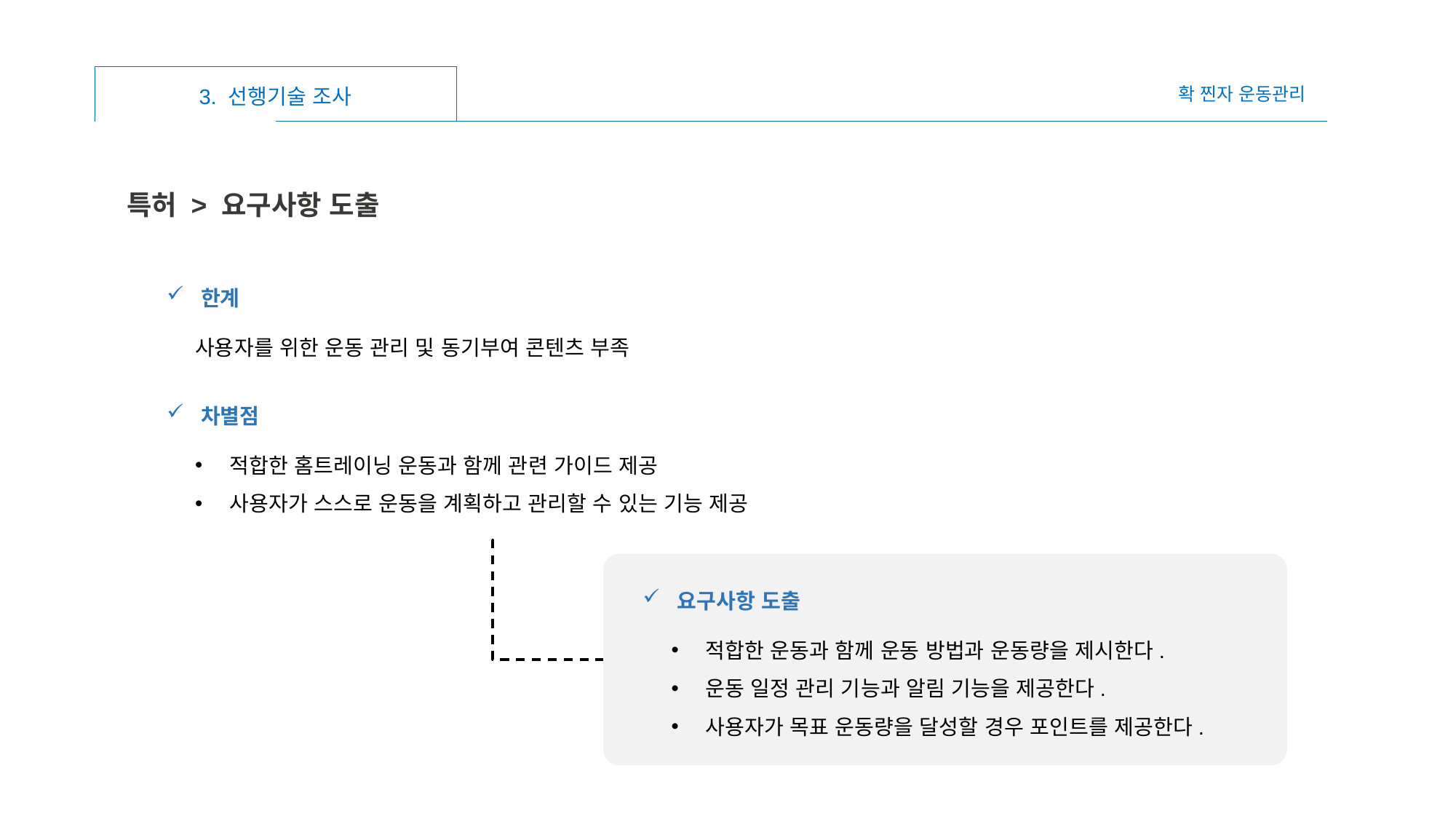

3. 선행기술 조사
확 찐자 운동관리
특허 > 요구사항 도출
한계
사용자를 위한 운동 관리 및 동기부여 콘텐츠 부족

차별점
적합한 홈트레이닝 운동과 함께 관련 가이드 제공
사용자가 스스로 운동을 계획하고 관리할 수 있는 기능 제공

요구사항 도출
적합한 운동과 함께 운동 방법과 운동량을 제시한다.
운동 일정 관리 기능과 알림 기능을 제공한다.
사용자가 목표 운동량을 달성할 경우 포인트를 제공한다.